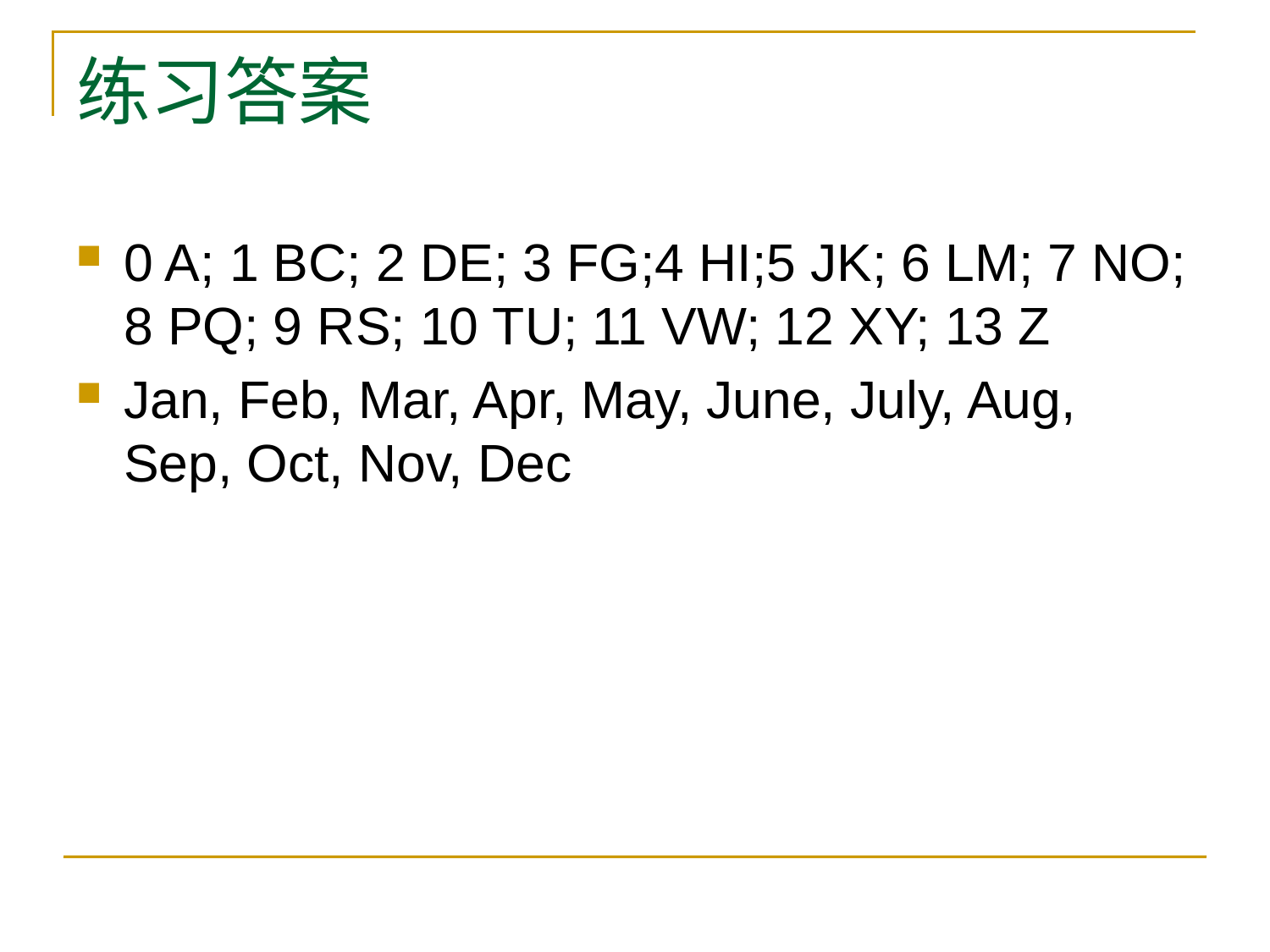

# 练习答案
0 A; 1 BC; 2 DE; 3 FG;4 HI;5 JK; 6 LM; 7 NO; 8 PQ; 9 RS; 10 TU; 11 VW; 12 XY; 13 Z
Jan, Feb, Mar, Apr, May, June, July, Aug, Sep, Oct, Nov, Dec